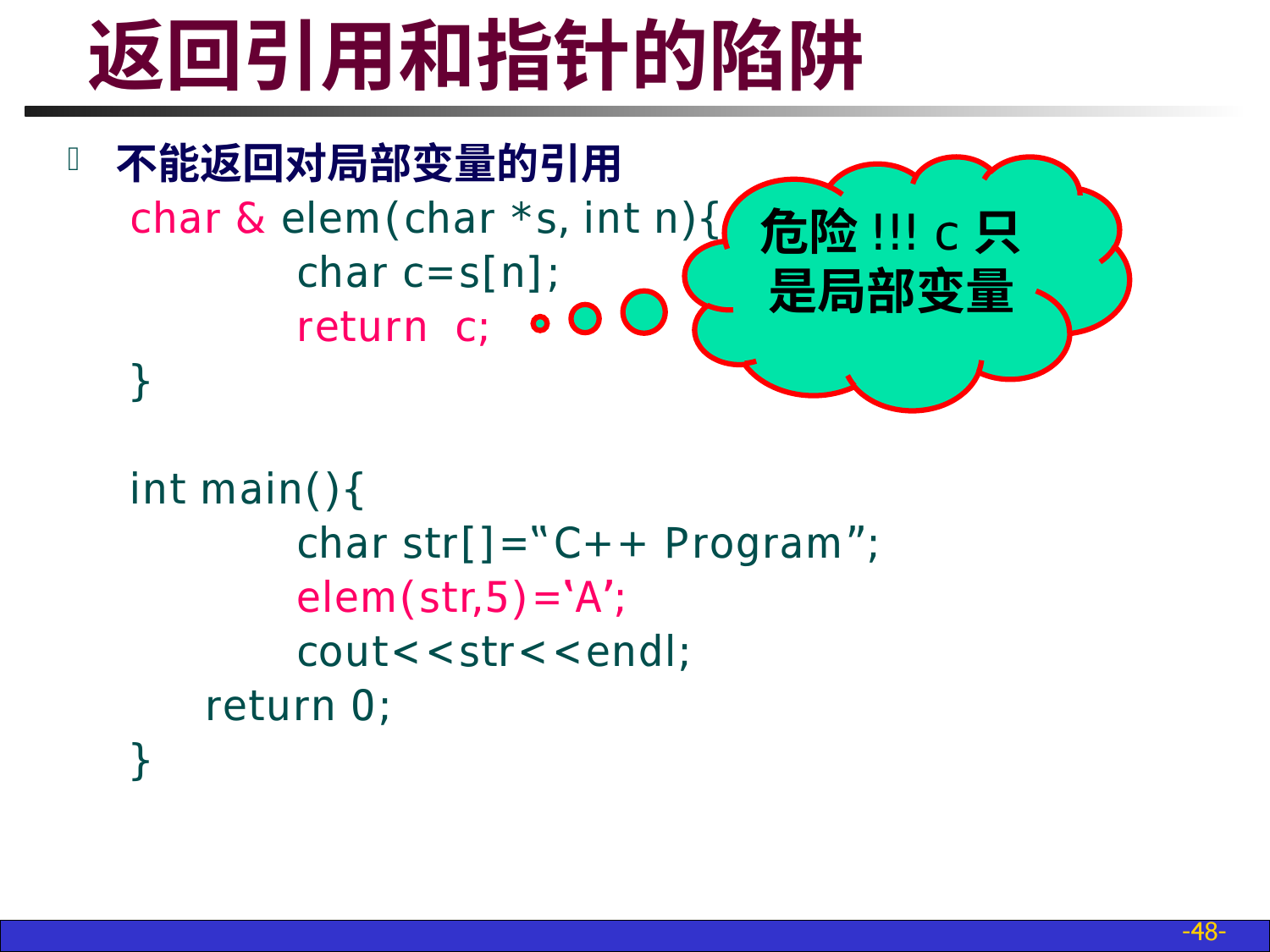

# 返回引用和指针的陷阱
不能返回对局部变量的引用
char & elem(char *s, int n){
		char c=s[n];
		return  c;
}

int main(){
		char str[]=“C++ Program”;
		elem(str,5)=‘A’;
		cout<<str<<endl;
      return 0;
}
危险!!! c只是局部变量

-48-